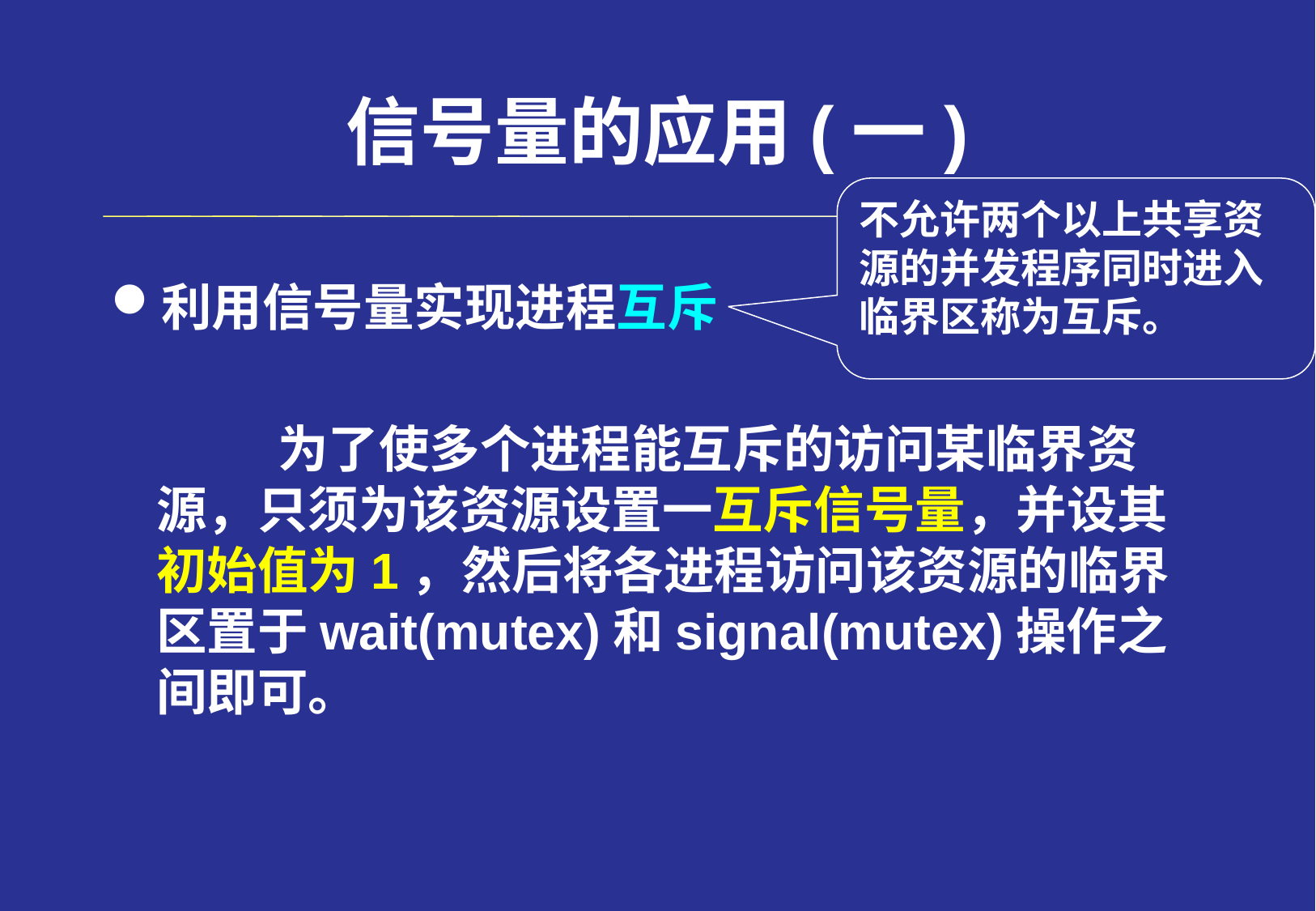

# 信号量的应用(一)
不允许两个以上共享资源的并发程序同时进入临界区称为互斥。
利用信号量实现进程互斥

		为了使多个进程能互斥的访问某临界资源，只须为该资源设置一互斥信号量，并设其初始值为1，然后将各进程访问该资源的临界区置于wait(mutex)和signal(mutex)操作之间即可。